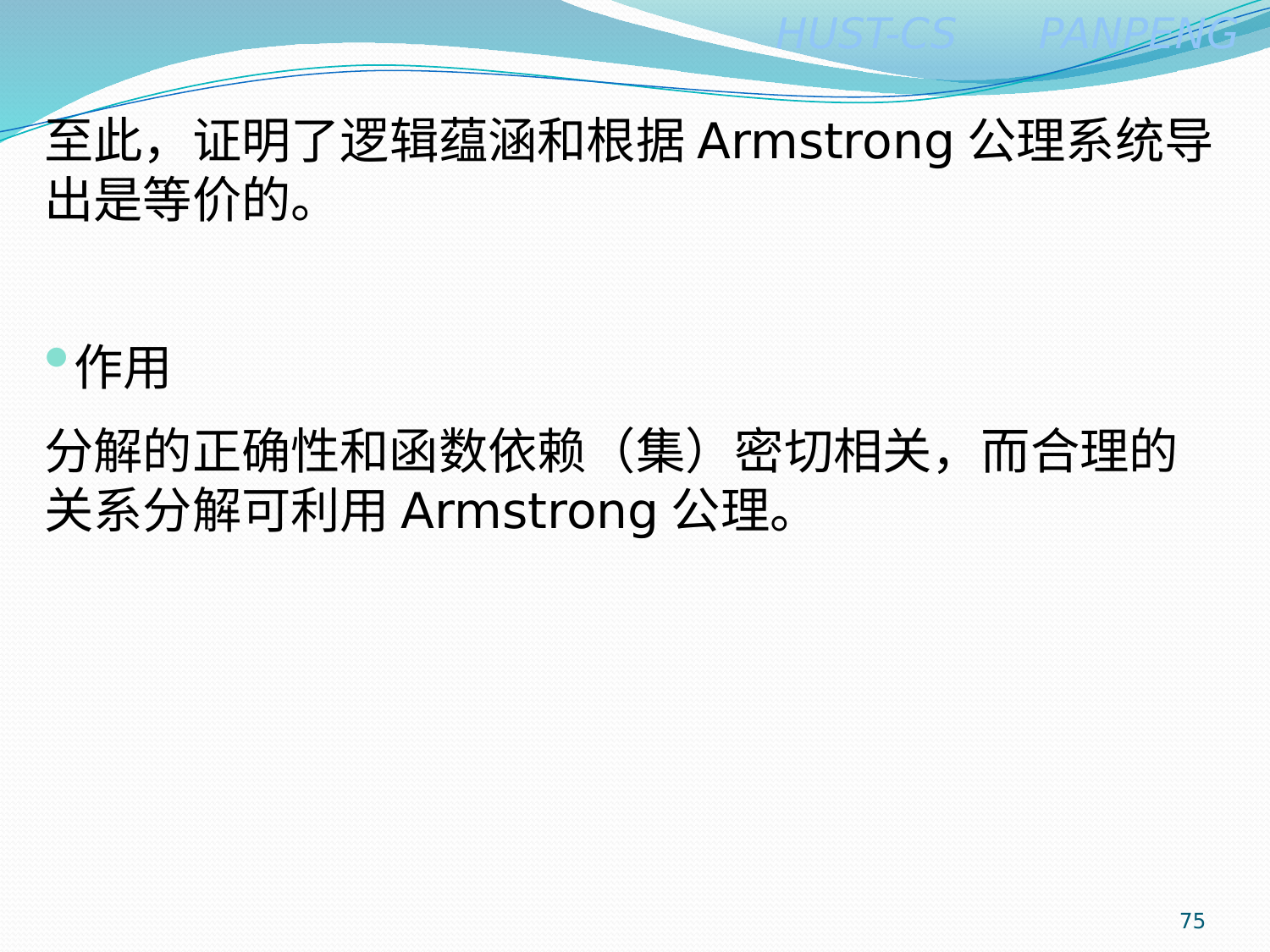

至此，证明了逻辑蕴涵和根据Armstrong公理系统导出是等价的。

作用
分解的正确性和函数依赖（集）密切相关，而合理的关系分解可利用Armstrong公理。
75